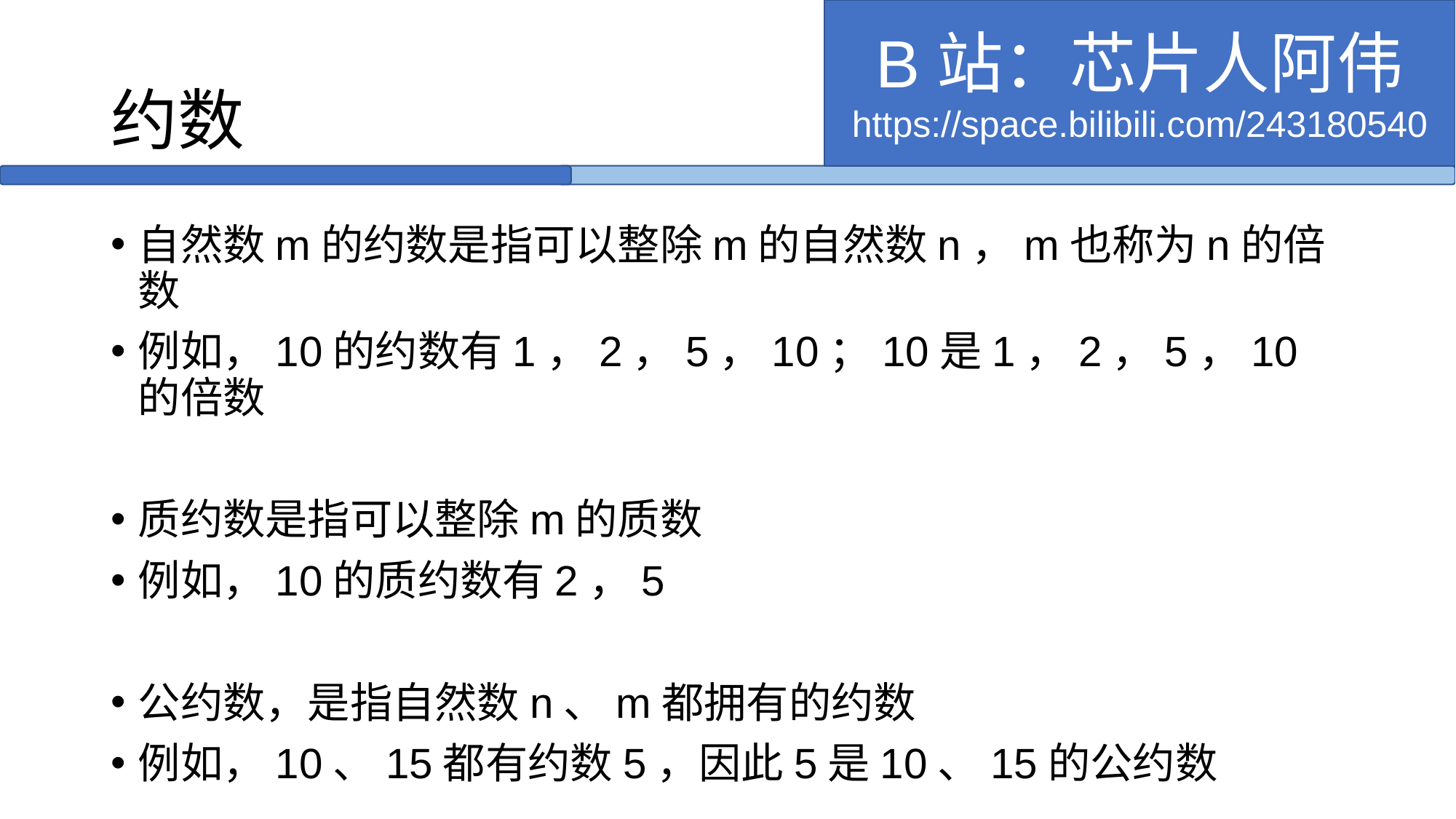

B站：芯片人阿伟
https://space.bilibili.com/243180540
# 约数

自然数m的约数是指可以整除m的自然数n，m也称为n的倍数
例如，10的约数有1，2，5，10；10是1，2，5，10的倍数

质约数是指可以整除m的质数
例如，10的质约数有2，5

公约数，是指自然数n、m都拥有的约数
例如，10、15都有约数5，因此5是10、15的公约数